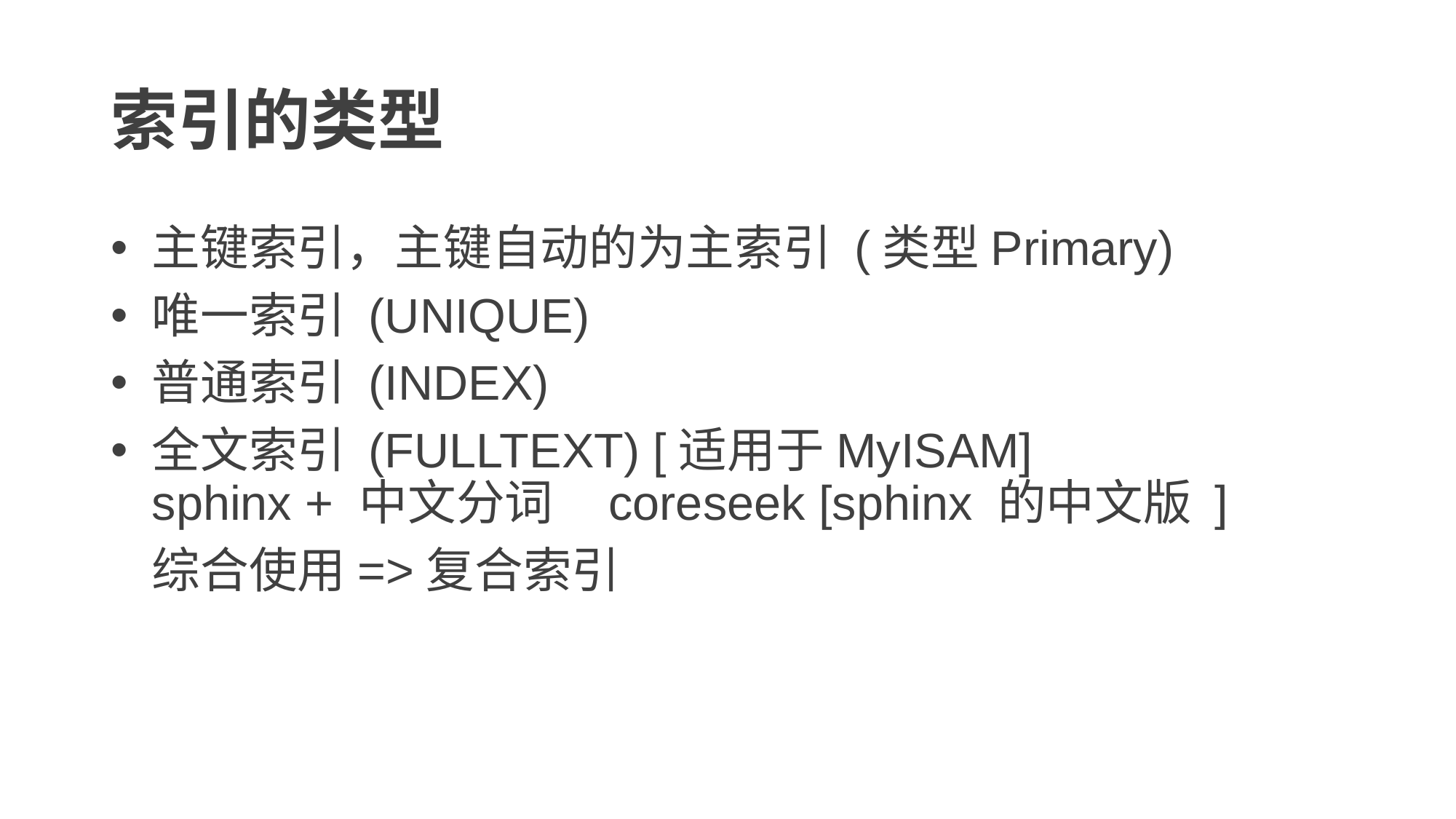

# 索引的类型
主键索引，主键自动的为主索引 (类型Primary)
唯一索引 (UNIQUE)
普通索引 (INDEX)
全文索引 (FULLTEXT) [适用于MyISAM]
sphinx + 中文分词    coreseek [sphinx 的中文版 ]
	综合使用=>复合索引